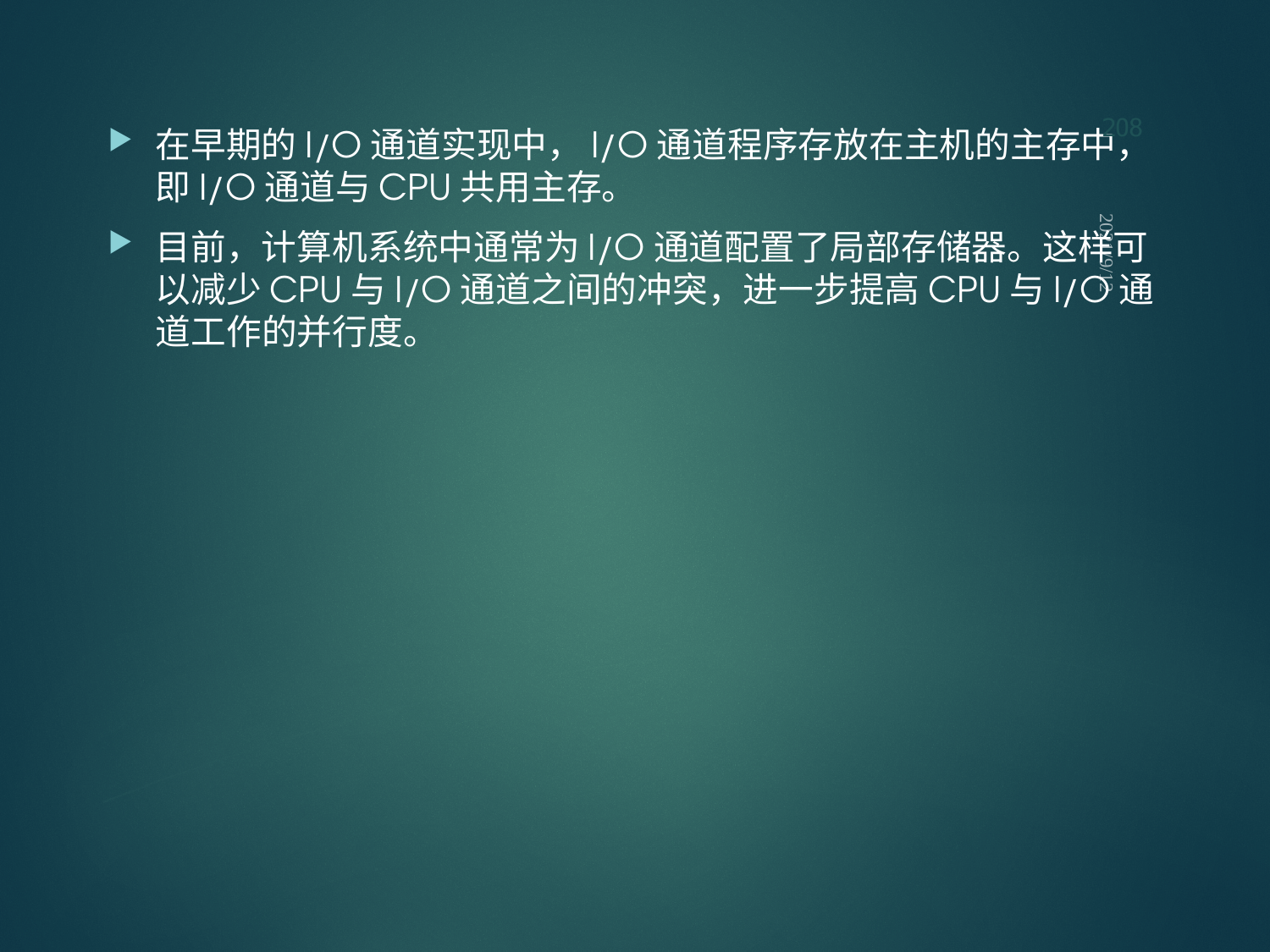

208
在早期的I/O通道实现中，I/O通道程序存放在主机的主存中，即I/O通道与CPU共用主存。
目前，计算机系统中通常为I/O通道配置了局部存储器。这样可以减少CPU与I/O通道之间的冲突，进一步提高CPU与I/O通道工作的并行度。
2021/9/12